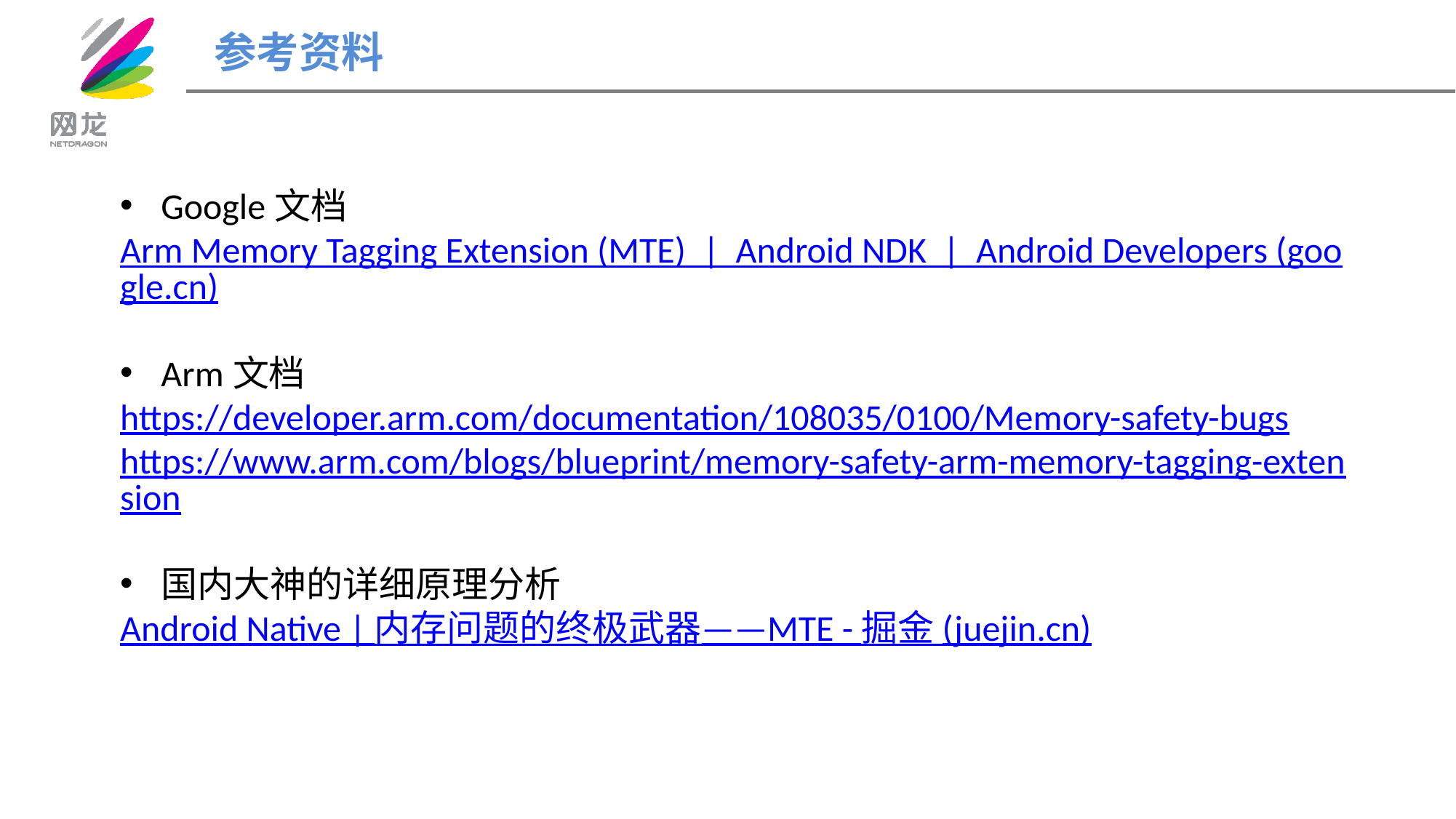

参考资料
Google文档
Arm Memory Tagging Extension (MTE)  |  Android NDK  |  Android Developers (google.cn)

Arm文档
https://developer.arm.com/documentation/108035/0100/Memory-safety-bugs
https://www.arm.com/blogs/blueprint/memory-safety-arm-memory-tagging-extension

国内大神的详细原理分析
Android Native | 内存问题的终极武器——MTE - 掘金 (juejin.cn)